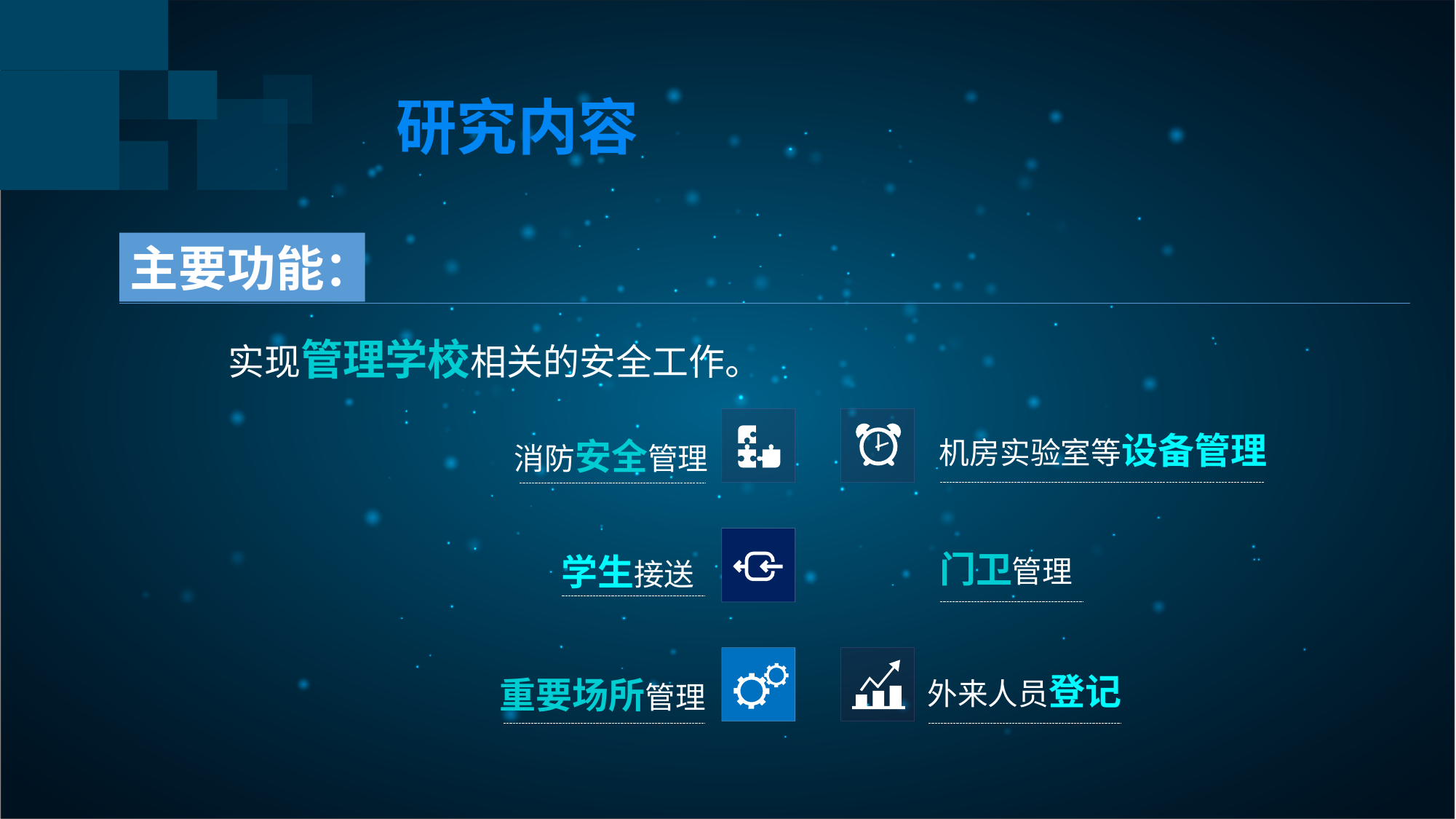

研究内容

主要功能：
实现管理学校相关的安全工作。

机房实验室等设备管理
消防安全管理

门卫管理
学生接送

外来人员登记
重要场所管理